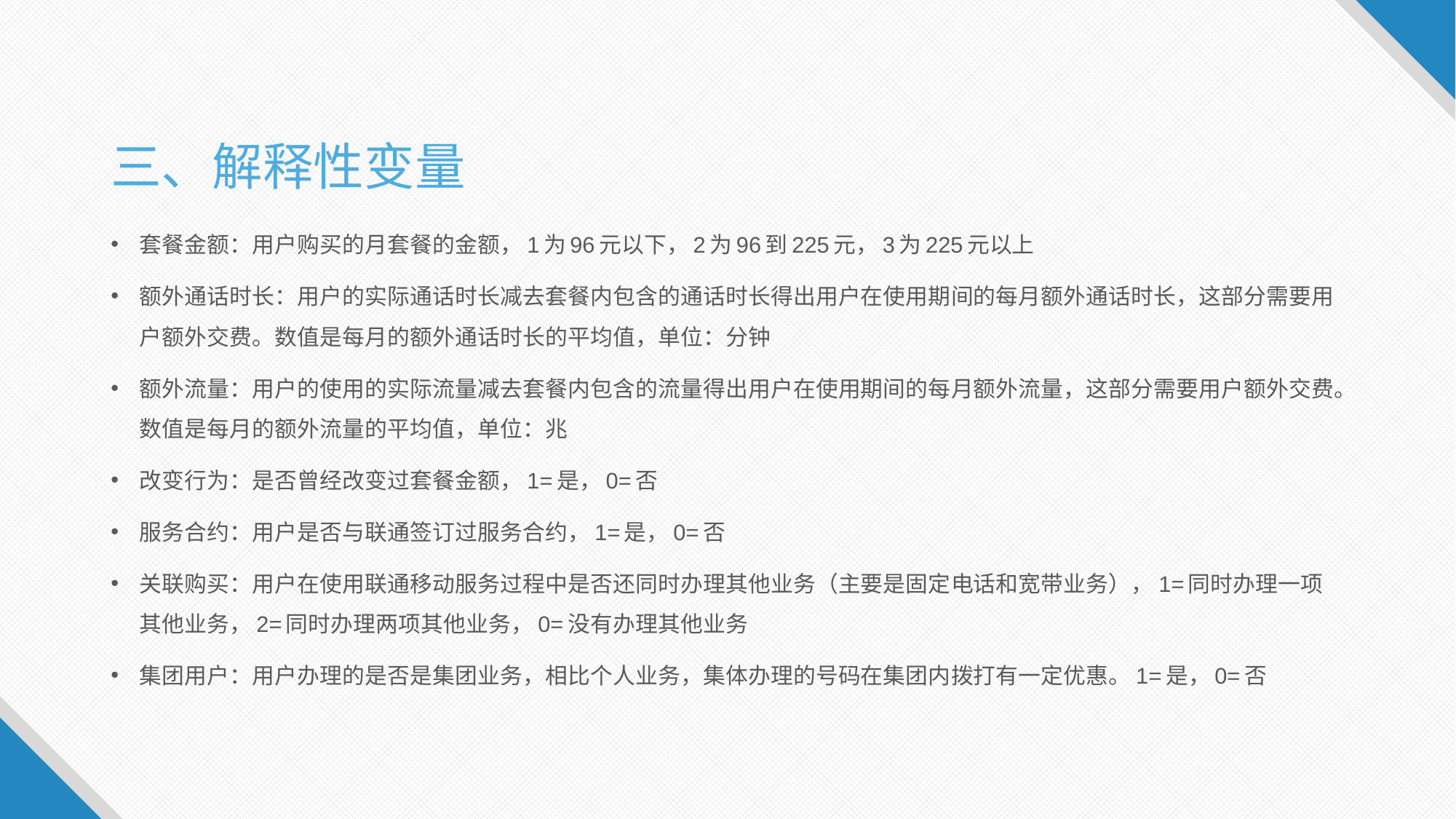

# 三、解释性变量

套餐金额：用户购买的月套餐的金额，1为96元以下，2为96到225元，3为225元以上
额外通话时长：用户的实际通话时长减去套餐内包含的通话时长得出用户在使用期间的每月额外通话时长，这部分需要用户额外交费。数值是每月的额外通话时长的平均值，单位：分钟
额外流量：用户的使用的实际流量减去套餐内包含的流量得出用户在使用期间的每月额外流量，这部分需要用户额外交费。数值是每月的额外流量的平均值，单位：兆
改变行为：是否曾经改变过套餐金额，1=是，0=否
服务合约：用户是否与联通签订过服务合约，1=是，0=否
关联购买：用户在使用联通移动服务过程中是否还同时办理其他业务（主要是固定电话和宽带业务），1=同时办理一项其他业务，2=同时办理两项其他业务，0=没有办理其他业务
集团用户：用户办理的是否是集团业务，相比个人业务，集体办理的号码在集团内拨打有一定优惠。1=是，0=否